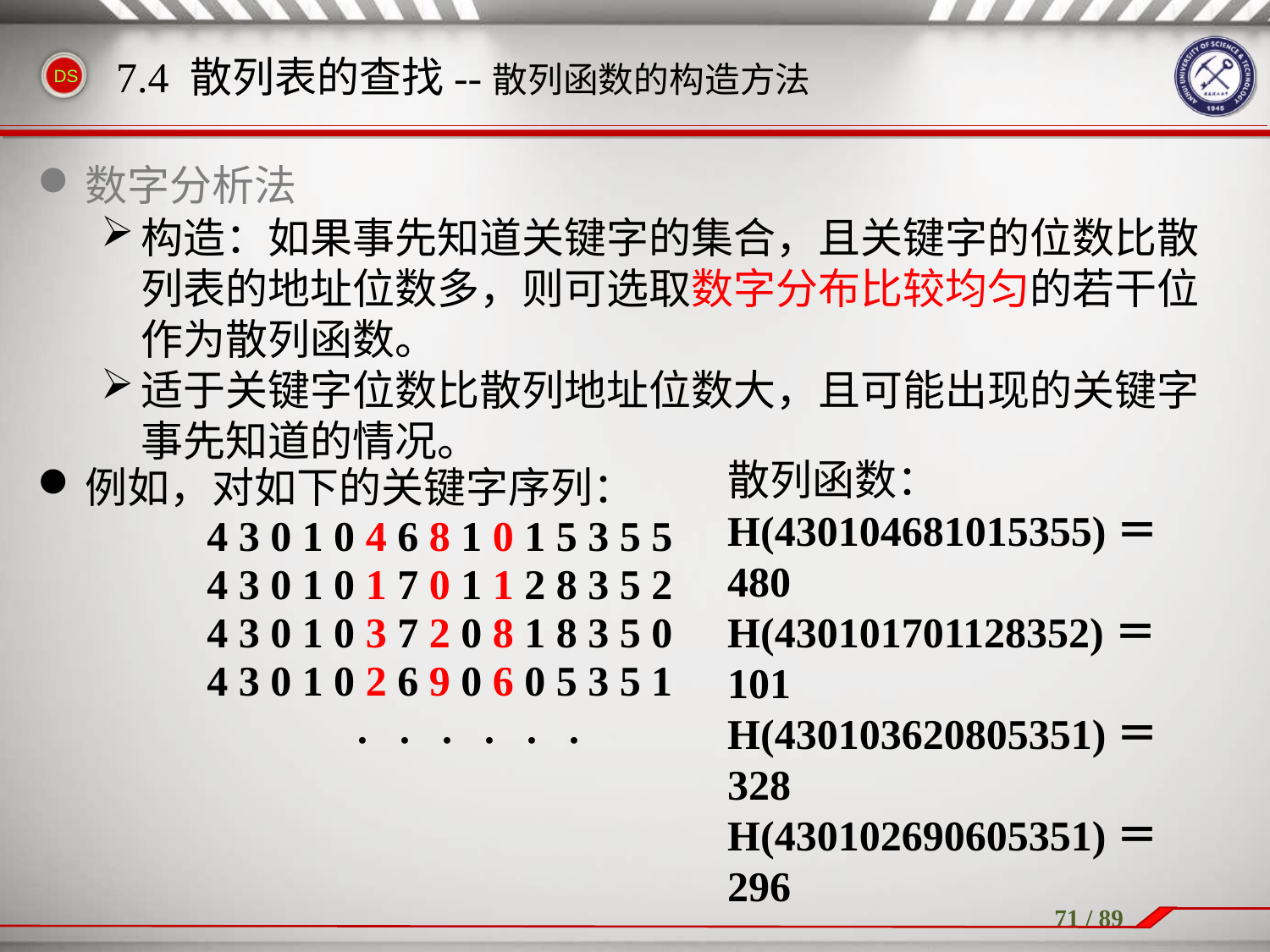

数字分析法
构造：如果事先知道关键字的集合，且关键字的位数比散列表的地址位数多，则可选取数字分布比较均匀的若干位作为散列函数。
适于关键字位数比散列地址位数大，且可能出现的关键字事先知道的情况。
例如，对如下的关键字序列：
                4 3 0 1 0 4 6 8 1 0 1 5 3 5 5
                4 3 0 1 0 1 7 0 1 1 2 8 3 5 2
                4 3 0 1 0 3 7 2 0 8 1 8 3 5 0
                4 3 0 1 0 2 6 9 0 6 0 5 3 5 1
                                ．．．．．．
7.4 散列表的查找--散列函数的构造方法
散列函数：
H(430104681015355)＝480
H(430101701128352)＝101
H(430103620805351)＝328
H(430102690605351)＝296